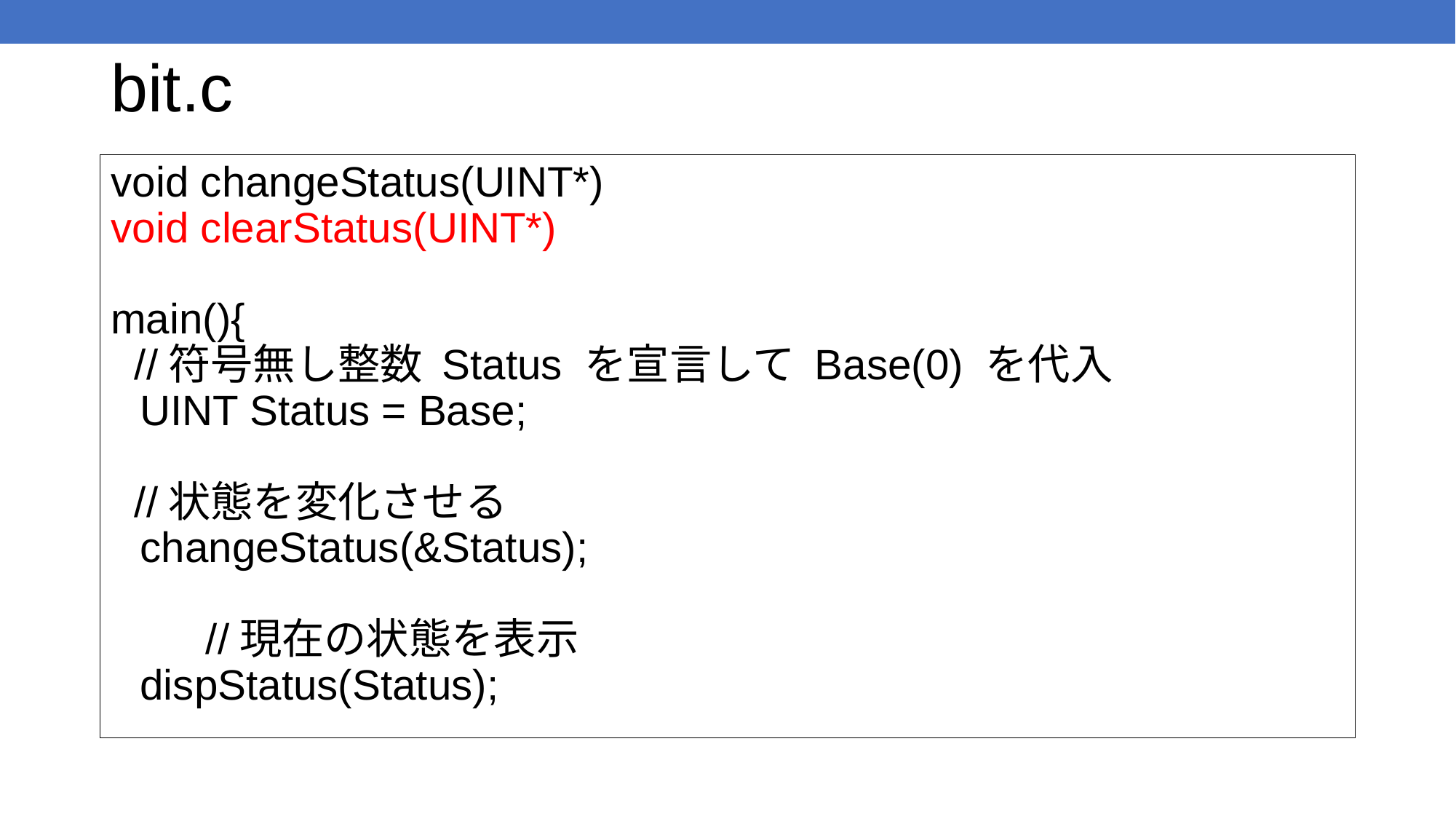

# bit.c
void changeStatus(UINT*)
void clearStatus(UINT*)
main(){
  //符号無し整数 Status を宣言して Base(0) を代入
  UINT Status = Base;
  //状態を変化させる
  changeStatus(&Status);
　　//現在の状態を表示
  dispStatus(Status);